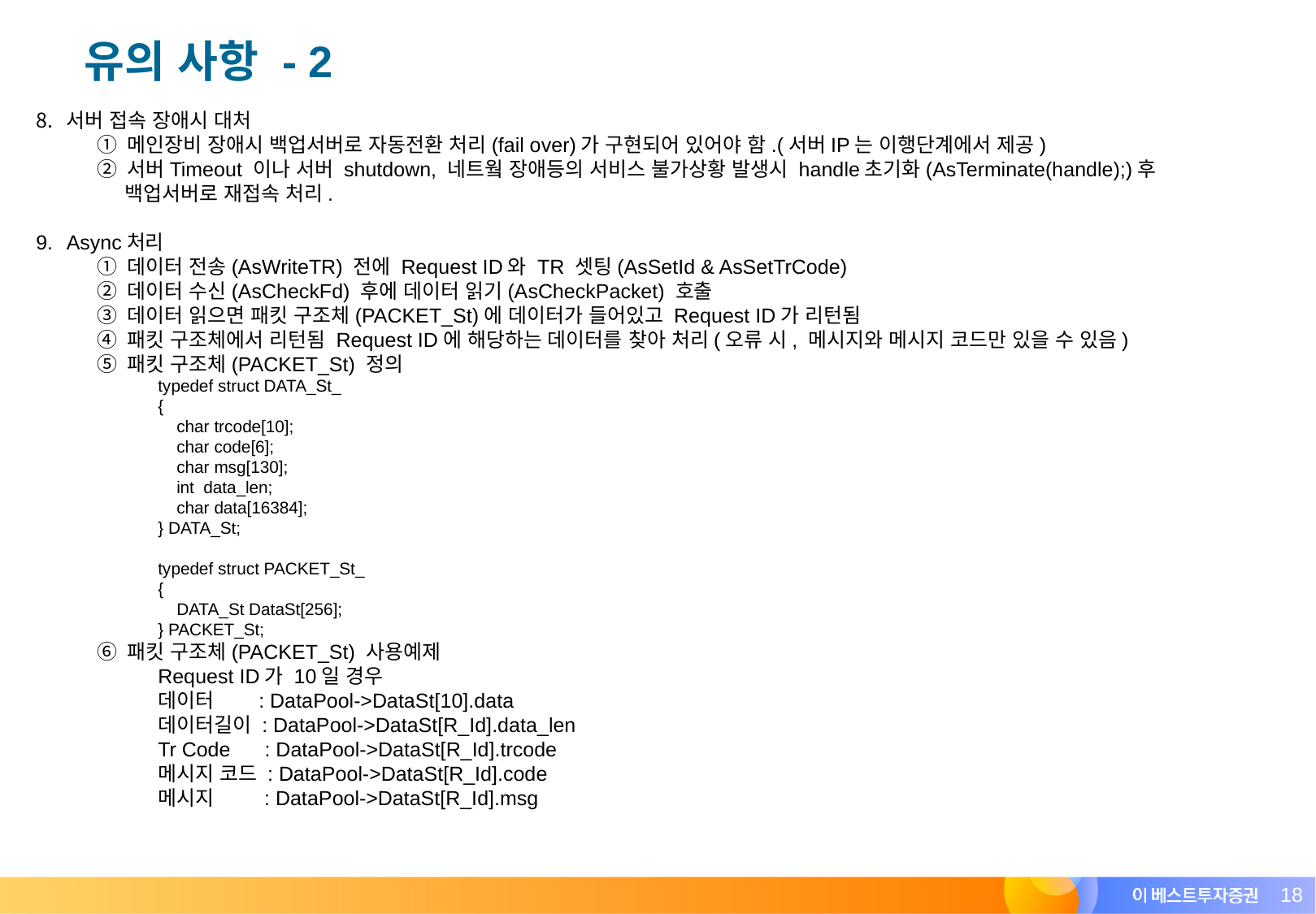

# 유의 사항 - 2
서버 접속 장애시 대처
메인장비 장애시 백업서버로 자동전환 처리(fail over)가 구현되어 있어야 함.(서버IP는 이행단계에서 제공)
서버Timeout 이나 서버 shutdown, 네트웤 장애등의 서비스 불가상황 발생시 handle초기화(AsTerminate(handle);)후
    백업서버로 재접속 처리.

Async처리
데이터 전송(AsWriteTR) 전에 Request ID와 TR 셋팅(AsSetId & AsSetTrCode)
데이터 수신(AsCheckFd) 후에 데이터 읽기(AsCheckPacket) 호출
데이터 읽으면 패킷 구조체(PACKET_St)에 데이터가 들어있고 Request ID가 리턴됨
패킷 구조체에서 리턴됨 Request ID에 해당하는 데이터를 찾아 처리(오류 시, 메시지와 메시지 코드만 있을 수 있음)
패킷 구조체(PACKET_St) 정의
typedef struct DATA_St_
{
    char trcode[10];
    char code[6];
    char msg[130];
    int  data_len;
    char data[16384];
} DATA_St;

typedef struct PACKET_St_
{
    DATA_St DataSt[256];
} PACKET_St;
패킷 구조체(PACKET_St) 사용예제
Request ID가 10일 경우
데이터       : DataPool->DataSt[10].data
데이터길이 : DataPool->DataSt[R_Id].data_len
Tr Code      : DataPool->DataSt[R_Id].trcode
메시지 코드 : DataPool->DataSt[R_Id].code
메시지        : DataPool->DataSt[R_Id].msg

18